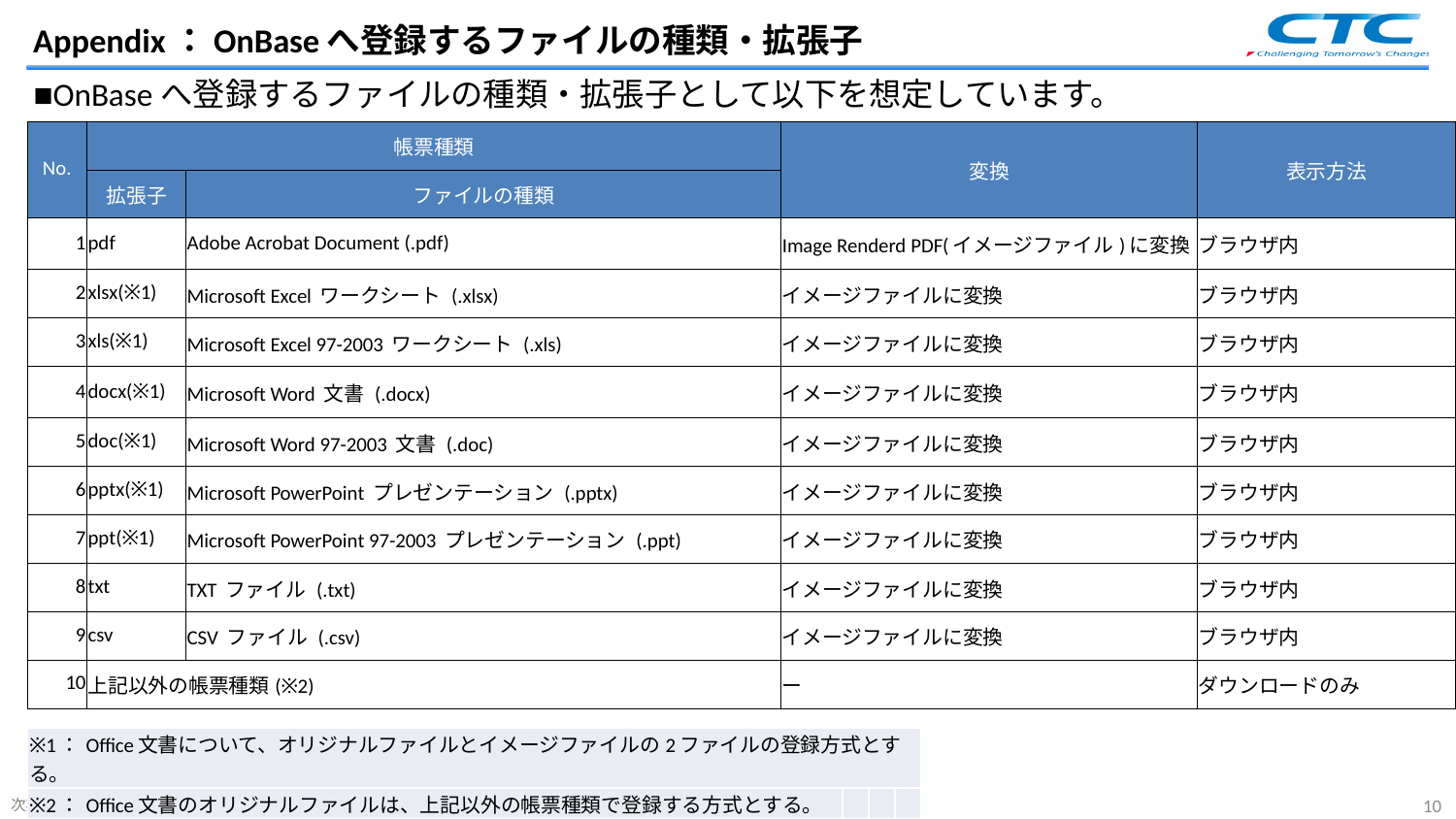

# Appendix：OnBaseへ登録するファイルの種類・拡張子
■OnBaseへ登録するファイルの種類・拡張子として以下を想定しています。
| No. | 帳票種類 |  | 変換 | 表示方法 |
| --- | --- | --- | --- | --- |
|  | 拡張子 | ファイルの種類 |  |  |
| 1 | pdf | Adobe Acrobat Document (.pdf) | Image Renderd PDF(イメージファイル)に変換 | ブラウザ内 |
| 2 | xlsx(※1) | Microsoft Excel ワークシート (.xlsx) | イメージファイルに変換 | ブラウザ内 |
| 3 | xls(※1) | Microsoft Excel 97-2003 ワークシート (.xls) | イメージファイルに変換 | ブラウザ内 |
| 4 | docx(※1) | Microsoft Word 文書 (.docx) | イメージファイルに変換 | ブラウザ内 |
| 5 | doc(※1) | Microsoft Word 97-2003 文書 (.doc) | イメージファイルに変換 | ブラウザ内 |
| 6 | pptx(※1) | Microsoft PowerPoint プレゼンテーション (.pptx) | イメージファイルに変換 | ブラウザ内 |
| 7 | ppt(※1) | Microsoft PowerPoint 97-2003 プレゼンテーション (.ppt) | イメージファイルに変換 | ブラウザ内 |
| 8 | txt | TXT ファイル (.txt) | イメージファイルに変換 | ブラウザ内 |
| 9 | csv | CSV ファイル (.csv) | イメージファイルに変換 | ブラウザ内 |
| 10 | 上記以外の帳票種類(※2) |  | ー | ダウンロードのみ |
| ※1：Office文書について、オリジナルファイルとイメージファイルの2ファイルの登録方式とする。 |  |  |  |
| --- | --- | --- | --- |
| ※2：Office文書のオリジナルファイルは、上記以外の帳票種類で登録する方式とする。 |  |  |  |
10